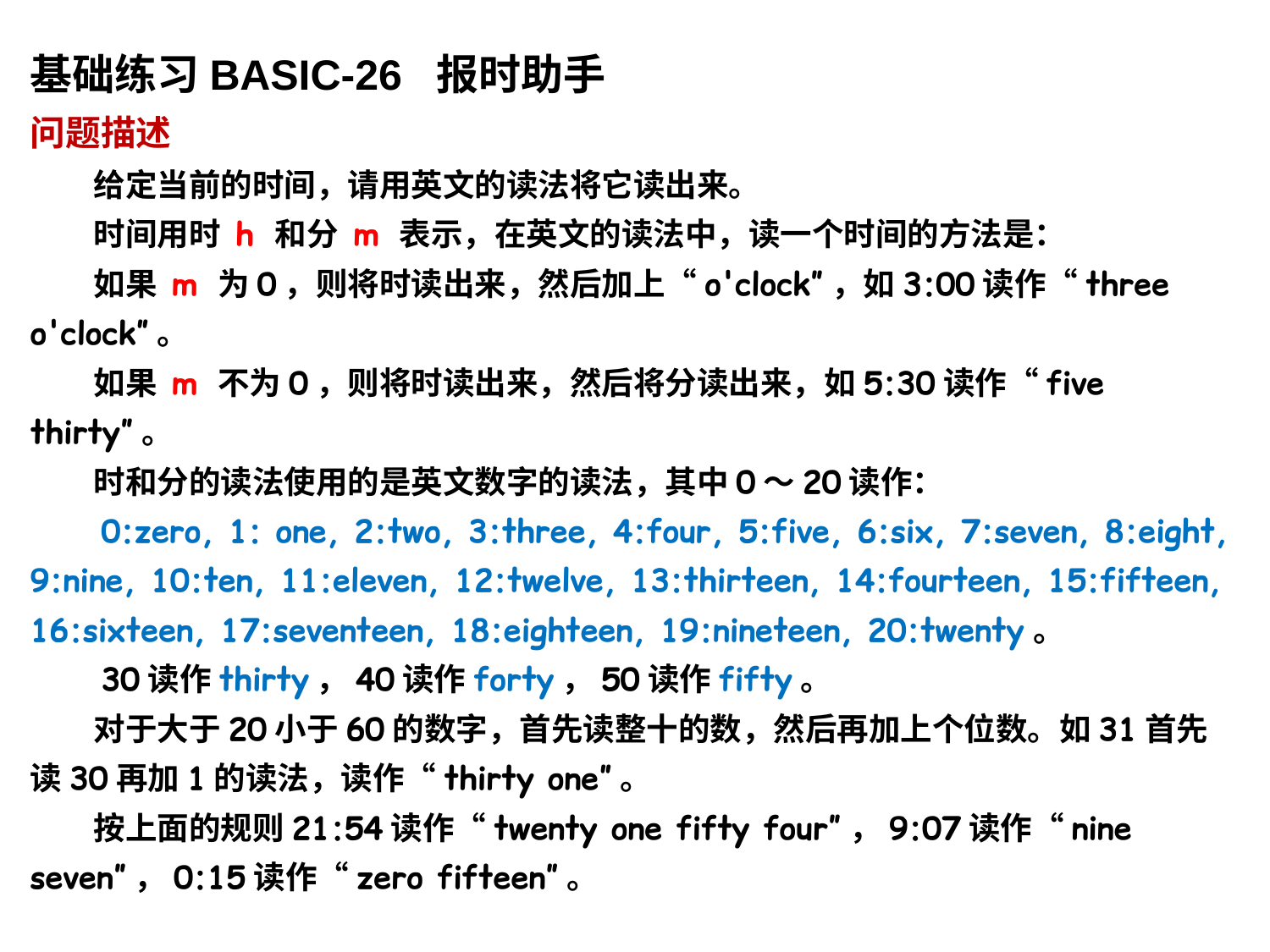

基础练习BASIC-26  报时助手
问题描述
　　给定当前的时间，请用英文的读法将它读出来。
　　时间用时 h 和分 m 表示，在英文的读法中，读一个时间的方法是：
　　如果 m 为0，则将时读出来，然后加上“o'clock”，如3:00读作“three o'clock”。
　　如果 m 不为0，则将时读出来，然后将分读出来，如5:30读作“five thirty”。
　　时和分的读法使用的是英文数字的读法，其中0～20读作：
　　0:zero, 1: one, 2:two, 3:three, 4:four, 5:five, 6:six, 7:seven, 8:eight, 9:nine, 10:ten, 11:eleven, 12:twelve, 13:thirteen, 14:fourteen, 15:fifteen, 16:sixteen, 17:seventeen, 18:eighteen, 19:nineteen, 20:twenty。
　　30读作thirty，40读作forty，50读作fifty。
　　对于大于20小于60的数字，首先读整十的数，然后再加上个位数。如31首先读30再加1的读法，读作“thirty one”。
　　按上面的规则21:54读作“twenty one fifty four”，9:07读作“nine seven”，0:15读作“zero fifteen”。